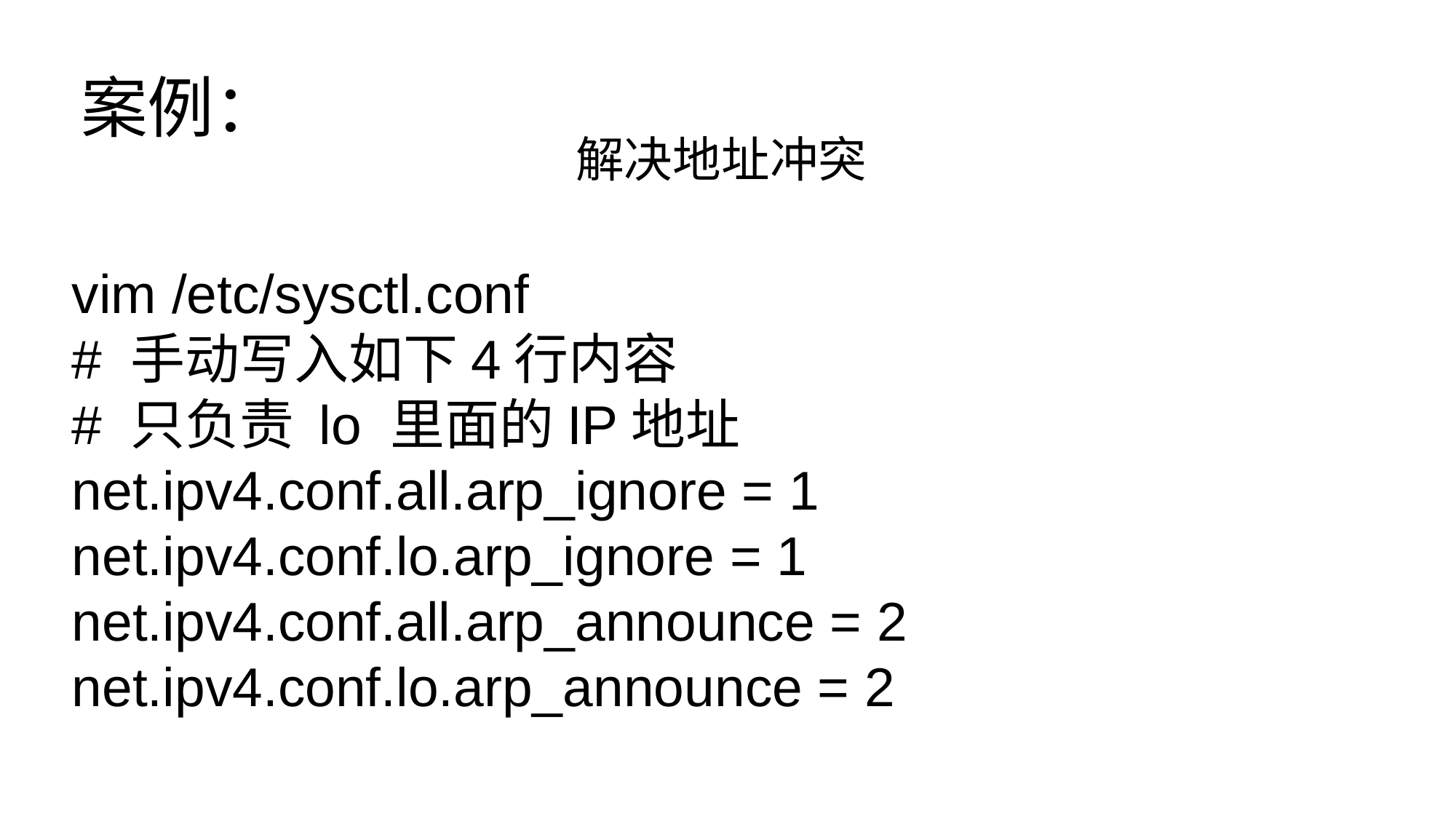

案例：
解决地址冲突
vim /etc/sysctl.conf
# 手动写入如下4行内容
# 只负责 lo 里面的IP地址
net.ipv4.conf.all.arp_ignore = 1
net.ipv4.conf.lo.arp_ignore = 1
net.ipv4.conf.all.arp_announce = 2
net.ipv4.conf.lo.arp_announce = 2